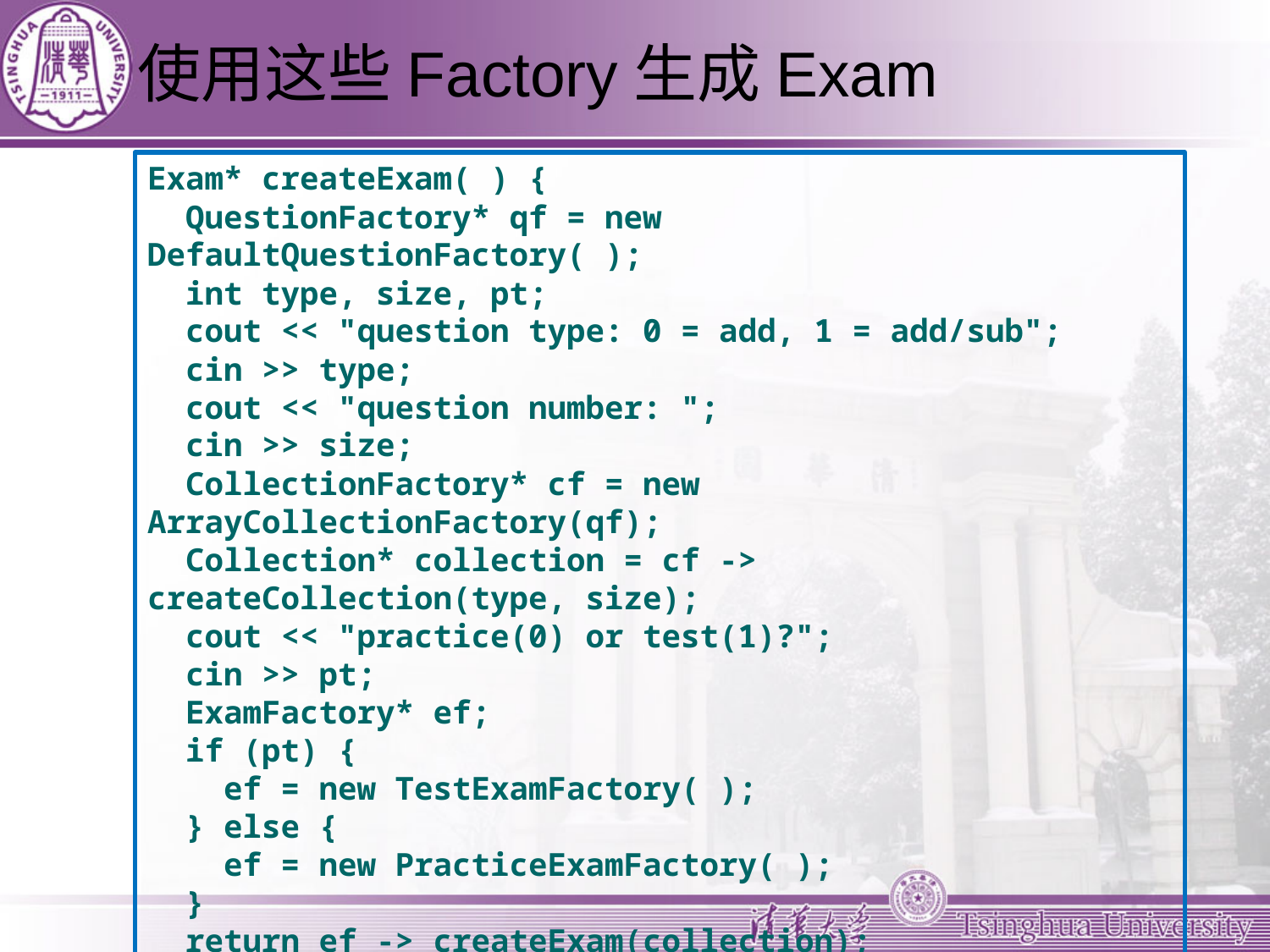

# 使用这些Factory生成Exam
Exam* createExam( ) {
  QuestionFactory* qf = new DefaultQuestionFactory( );
  int type, size, pt;
  cout << "question type: 0 = add, 1 = add/sub";
  cin >> type;
  cout << "question number: ";
  cin >> size;
  CollectionFactory* cf = new ArrayCollectionFactory(qf);
  Collection* collection = cf -> createCollection(type, size);
  cout << "practice(0) or test(1)?";
  cin >> pt;
  ExamFactory* ef;
  if (pt) {
    ef = new TestExamFactory( );
  } else {
    ef = new PracticeExamFactory( );
  }
  return ef -> createExam(collection);
}